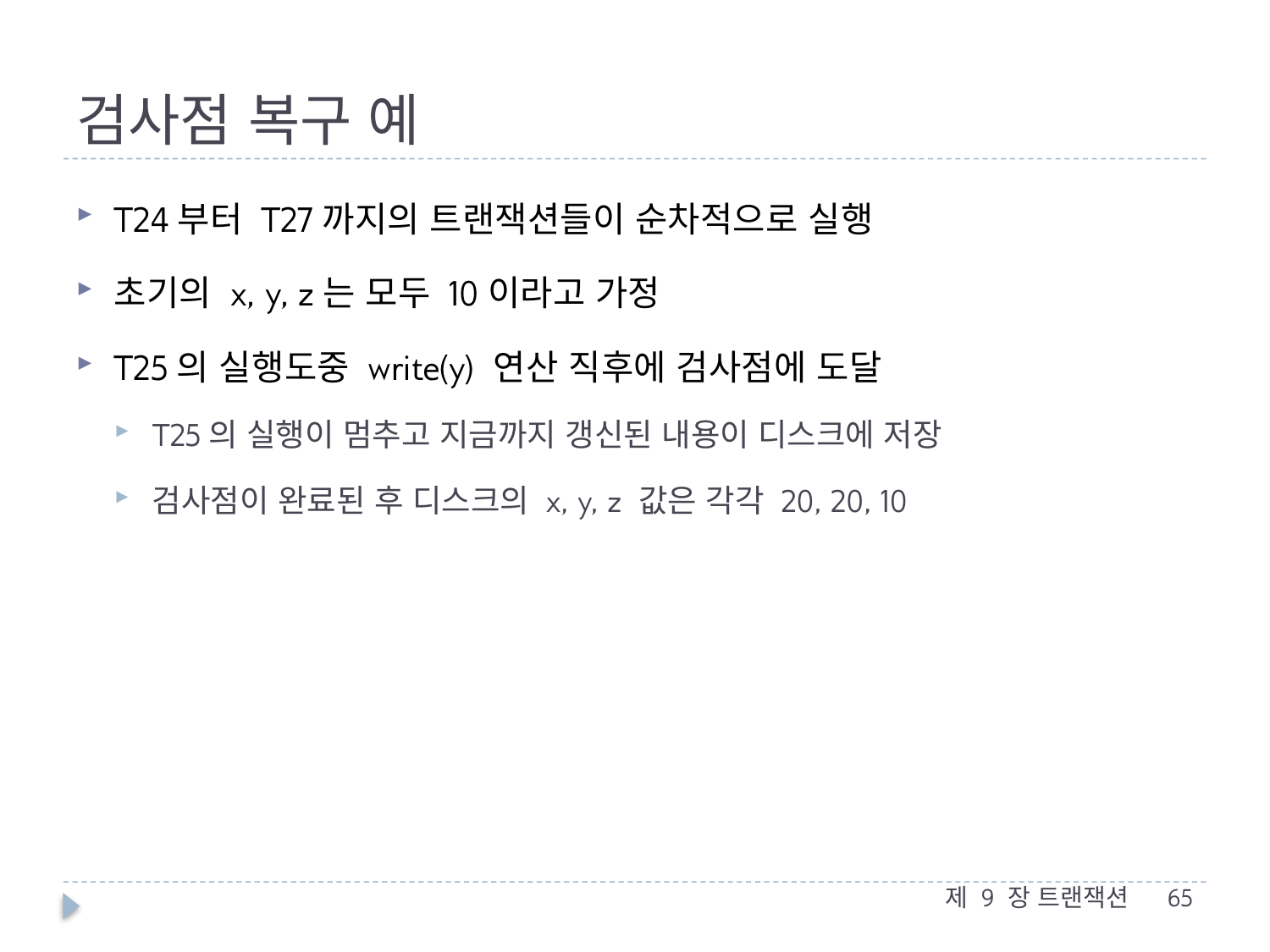

# 검사점 복구 예
T24부터 T27까지의 트랜잭션들이 순차적으로 실행
초기의 x, y, z는 모두 10이라고 가정
T25의 실행도중 write(y) 연산 직후에 검사점에 도달
T25의 실행이 멈추고 지금까지 갱신된 내용이 디스크에 저장
검사점이 완료된 후 디스크의 x, y, z 값은 각각 20, 20, 10

제 9 장 트랜잭션
65